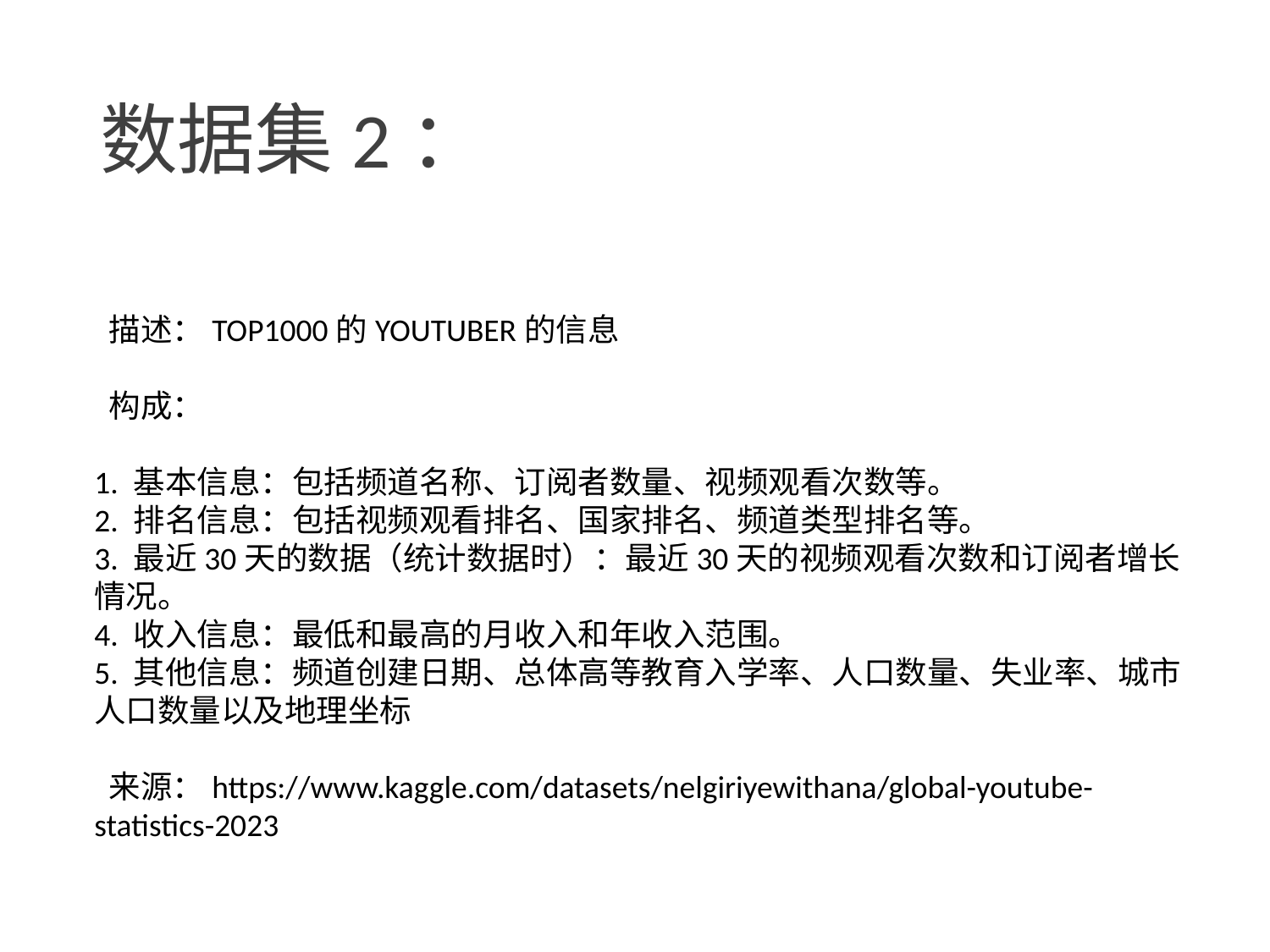

# 数据集2：
 描述：TOP1000的YOUTUBER的信息

 构成：

1. 基本信息：包括频道名称、订阅者数量、视频观看次数等。
2. 排名信息：包括视频观看排名、国家排名、频道类型排名等。
3. 最近30天的数据（统计数据时）：最近30天的视频观看次数和订阅者增长情况。
4. 收入信息：最低和最高的月收入和年收入范围。
5. 其他信息：频道创建日期、总体高等教育入学率、人口数量、失业率、城市人口数量以及地理坐标

 来源：https://www.kaggle.com/datasets/nelgiriyewithana/global-youtube-statistics-2023